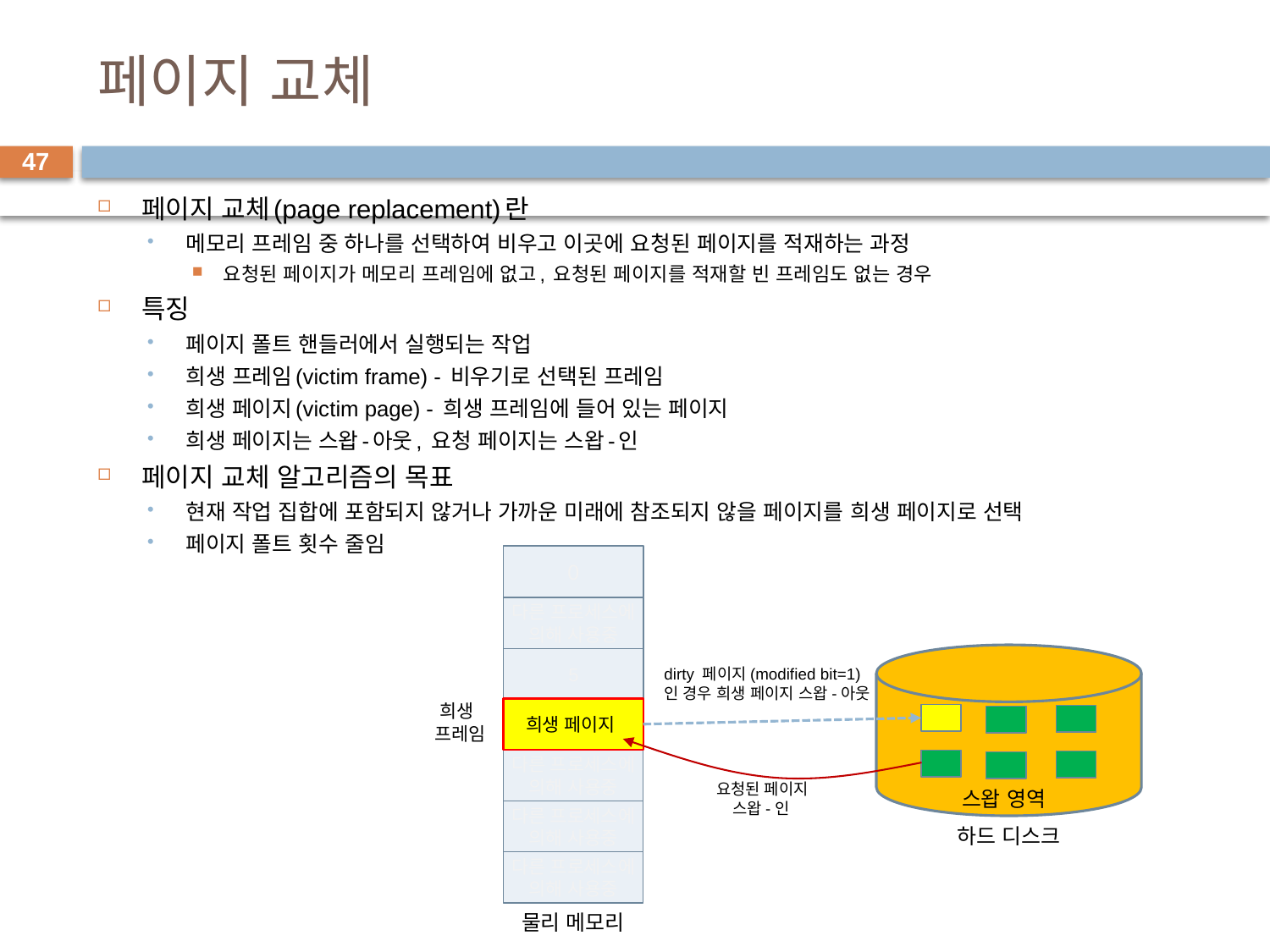

# 페이지 교체
47
페이지 교체(page replacement)란
메모리 프레임 중 하나를 선택하여 비우고 이곳에 요청된 페이지를 적재하는 과정
요청된 페이지가 메모리 프레임에 없고, 요청된 페이지를 적재할 빈 프레임도 없는 경우
특징
페이지 폴트 핸들러에서 실행되는 작업
희생 프레임(victim frame) - 비우기로 선택된 프레임
희생 페이지(victim page) - 희생 프레임에 들어 있는 페이지
희생 페이지는 스왑-아웃, 요청 페이지는 스왑-인
페이지 교체 알고리즘의 목표
현재 작업 집합에 포함되지 않거나 가까운 미래에 참조되지 않을 페이지를 희생 페이지로 선택
페이지 폴트 횟수 줄임

0
다른 프로세스에 의해 사용중

5
dirty 페이지(modified bit=1)
인 경우 희생 페이지 스왑-아웃
희생
프레임
희생 페이지

1

다른 프로세스에 의해 사용중
3
5

 요청된 페이지
스왑-인
스왑 영역
다른 프로세스에 의해 사용중
하드 디스크
다른 프로세스에 의해 사용중
물리 메모리